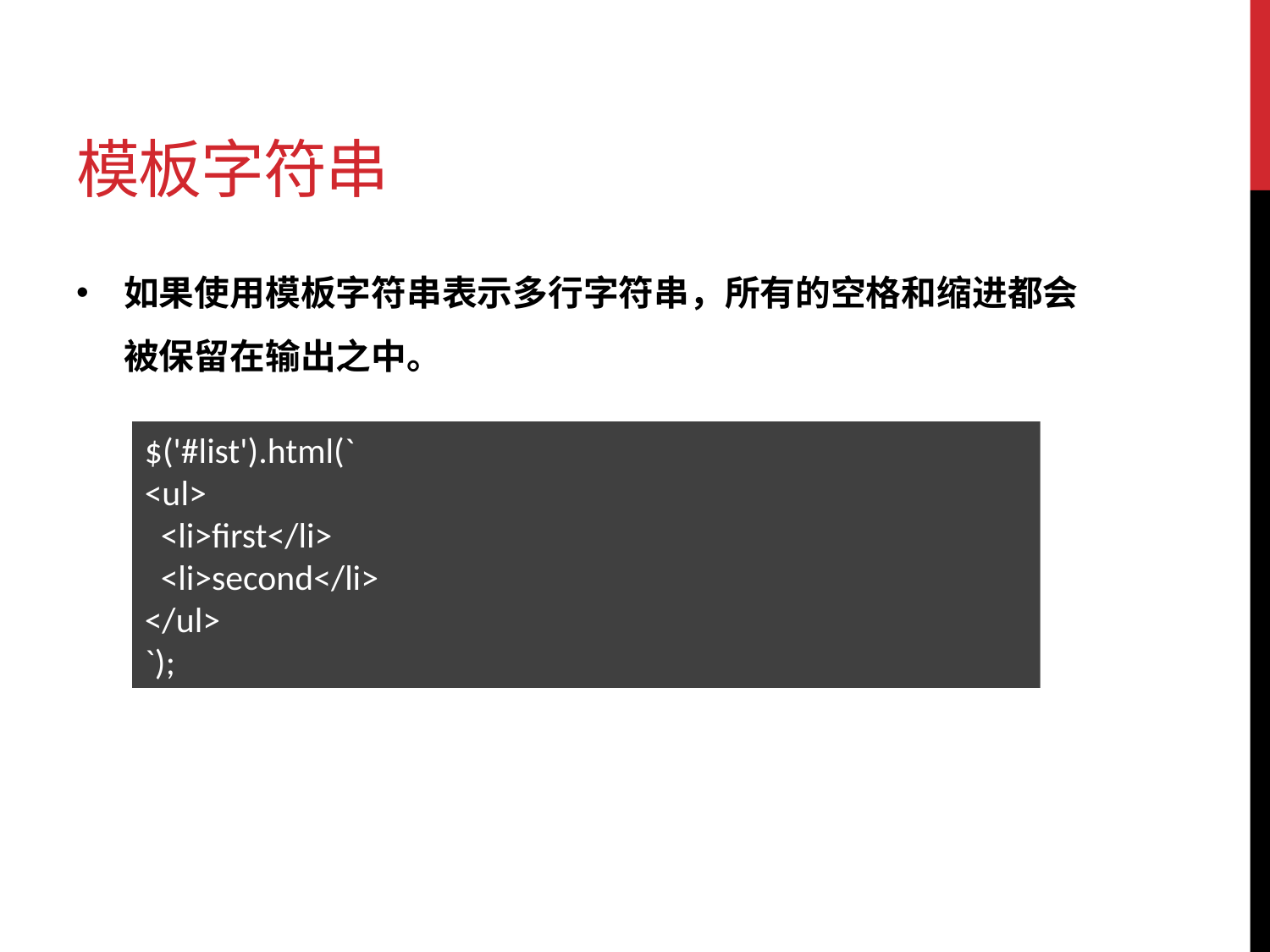

# 模板字符串
如果使用模板字符串表示多行字符串，所有的空格和缩进都会被保留在输出之中。

$('#list').html(`
<ul>
  <li>first</li>
  <li>second</li>
</ul>
`);